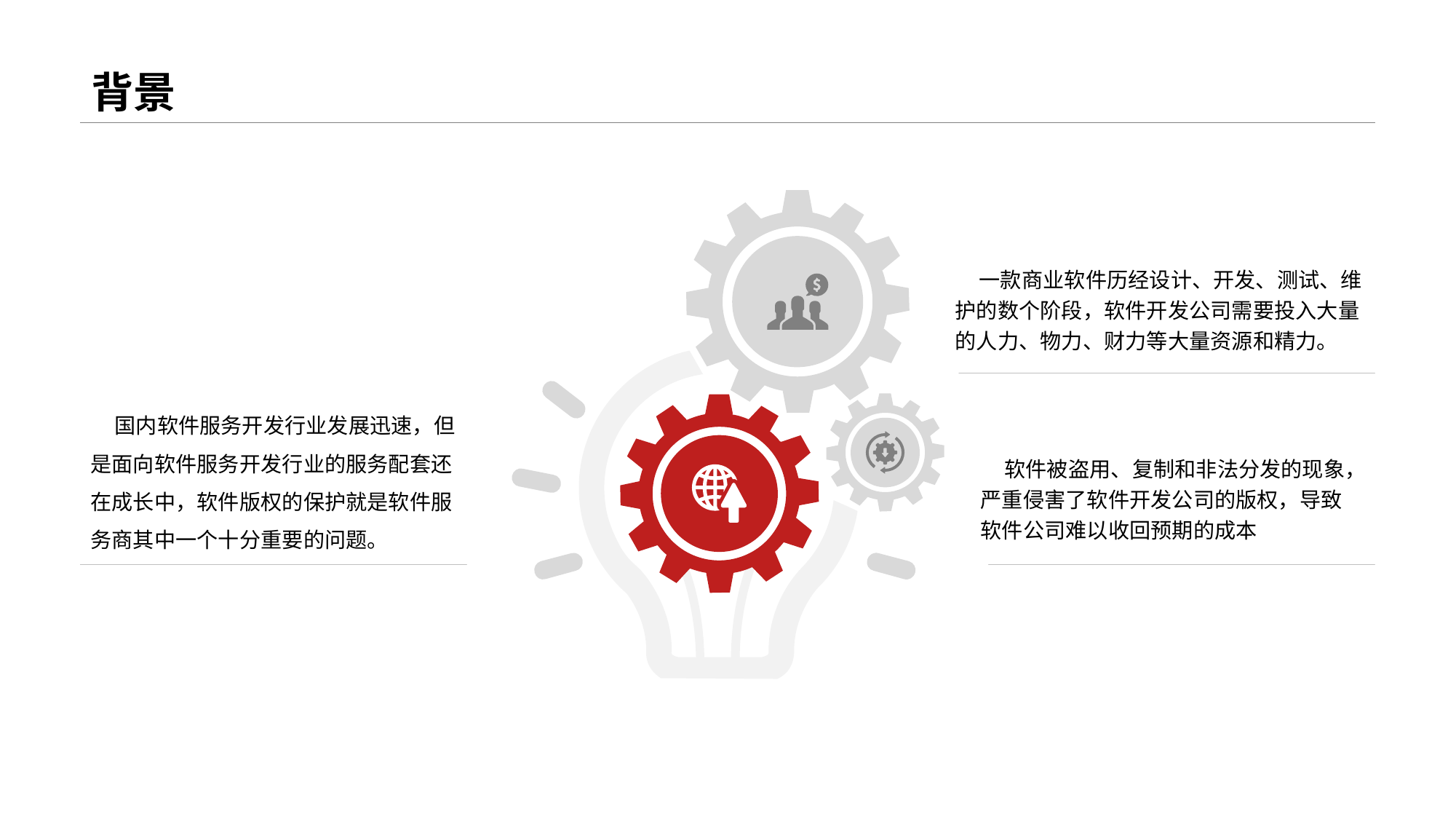

# 背景

    一款商业软件历经设计、开发、测试、维护的数个阶段，软件开发公司需要投入大量的人力、物力、财力等大量资源和精力。

    国内软件服务开发行业发展迅速，但是面向软件服务开发行业的服务配套还在成长中，软件版权的保护就是软件服务商其中一个十分重要的问题。

    软件被盗用、复制和非法分发的现象，严重侵害了软件开发公司的版权，导致软件公司难以收回预期的成本

4